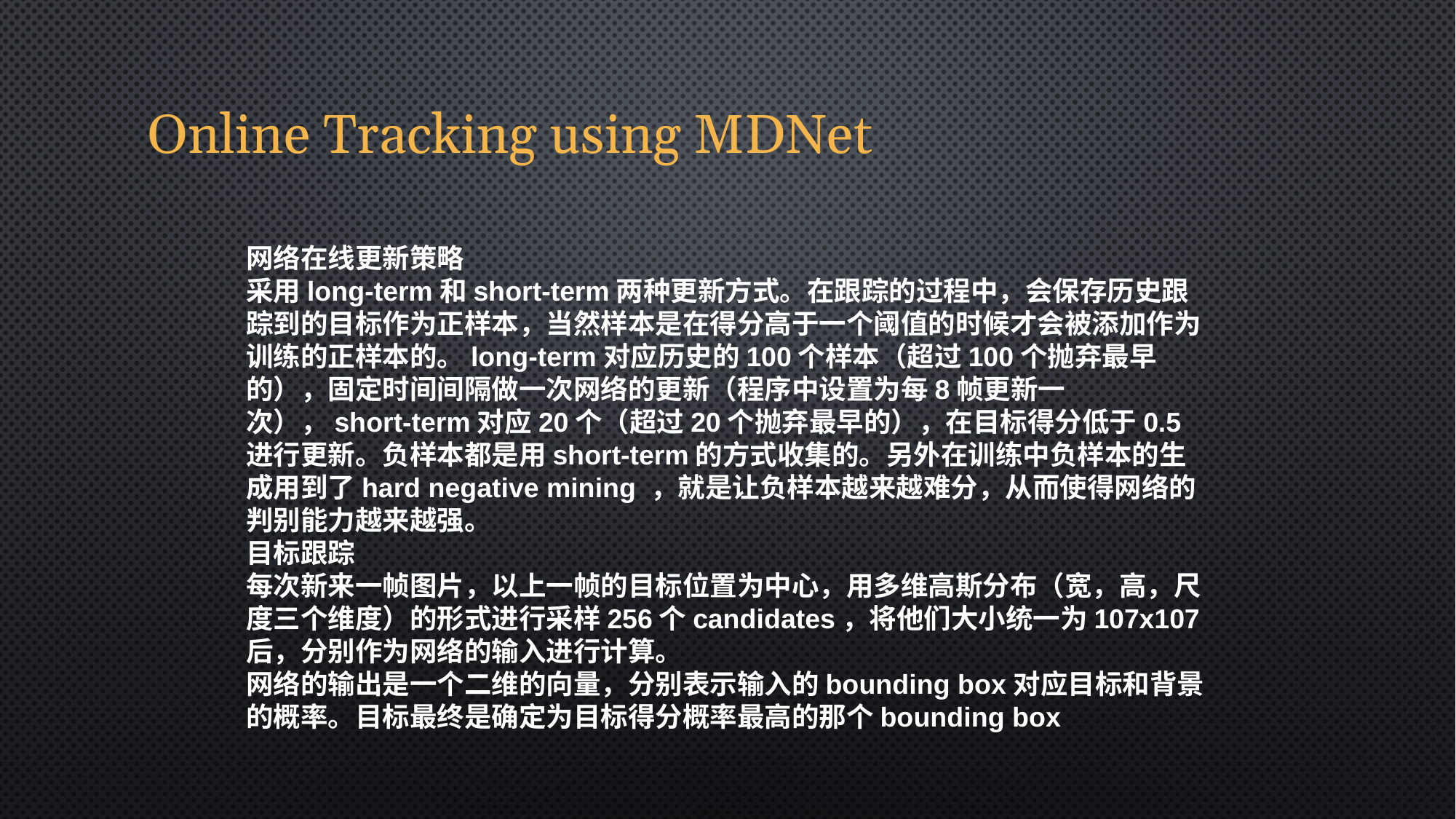

Online Tracking using MDNet
网络在线更新策略
采用long-term和short-term两种更新方式。在跟踪的过程中，会保存历史跟踪到的目标作为正样本，当然样本是在得分高于一个阈值的时候才会被添加作为训练的正样本的。long-term对应历史的100个样本（超过100个抛弃最早的），固定时间间隔做一次网络的更新（程序中设置为每8帧更新一次），short-term对应20个（超过20个抛弃最早的），在目标得分低于0.5进行更新。负样本都是用short-term的方式收集的。另外在训练中负样本的生成用到了hard negative mining ，就是让负样本越来越难分，从而使得网络的判别能力越来越强。
目标跟踪
每次新来一帧图片，以上一帧的目标位置为中心，用多维高斯分布（宽，高，尺度三个维度）的形式进行采样256个candidates，将他们大小统一为107x107后，分别作为网络的输入进行计算。
网络的输出是一个二维的向量，分别表示输入的bounding box对应目标和背景的概率。目标最终是确定为目标得分概率最高的那个bounding box